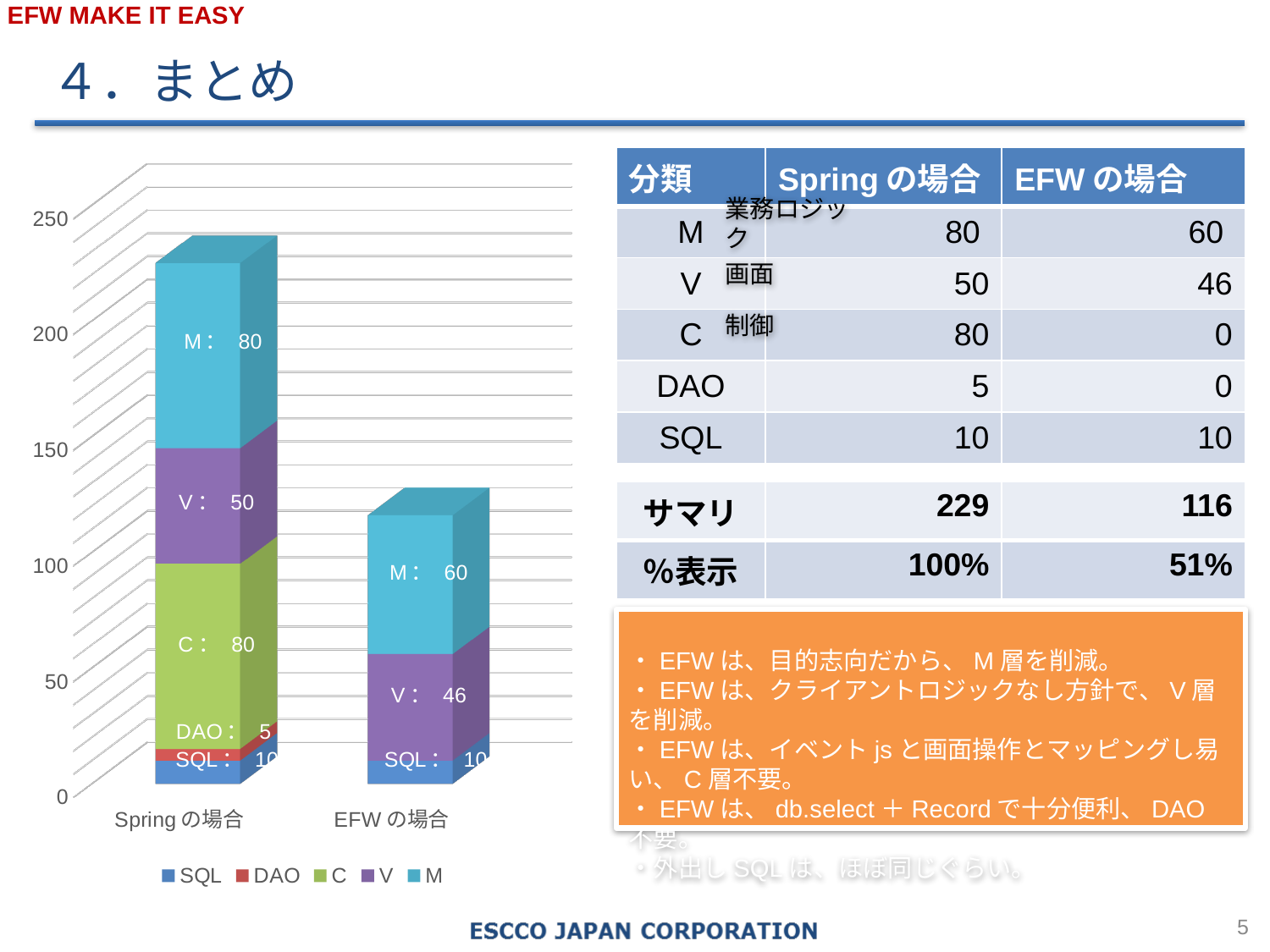

４．まとめ

[unsupported chart]

| 分類 | Springの場合 | EFWの場合 |
| --- | --- | --- |
| M | 80 | 60 |
| V | 50 | 46 |
| C | 80 | 0 |
| DAO | 5 | 0 |
| SQL | 10 | 10 |
業務ロジック
画面
制御
| サマリ | 229 | 116 |
| --- | --- | --- |
| ％表示 | 100% | 51% |

・EFWは、目的志向だから、M層を削減。
・EFWは、クライアントロジックなし方針で、V層を削減。
・EFWは、イベントjsと画面操作とマッピングし易い、C層不要。
・EFWは、db.select＋Recordで十分便利、DAO不要。
・外出しSQLは、ほぼ同じぐらい。
5